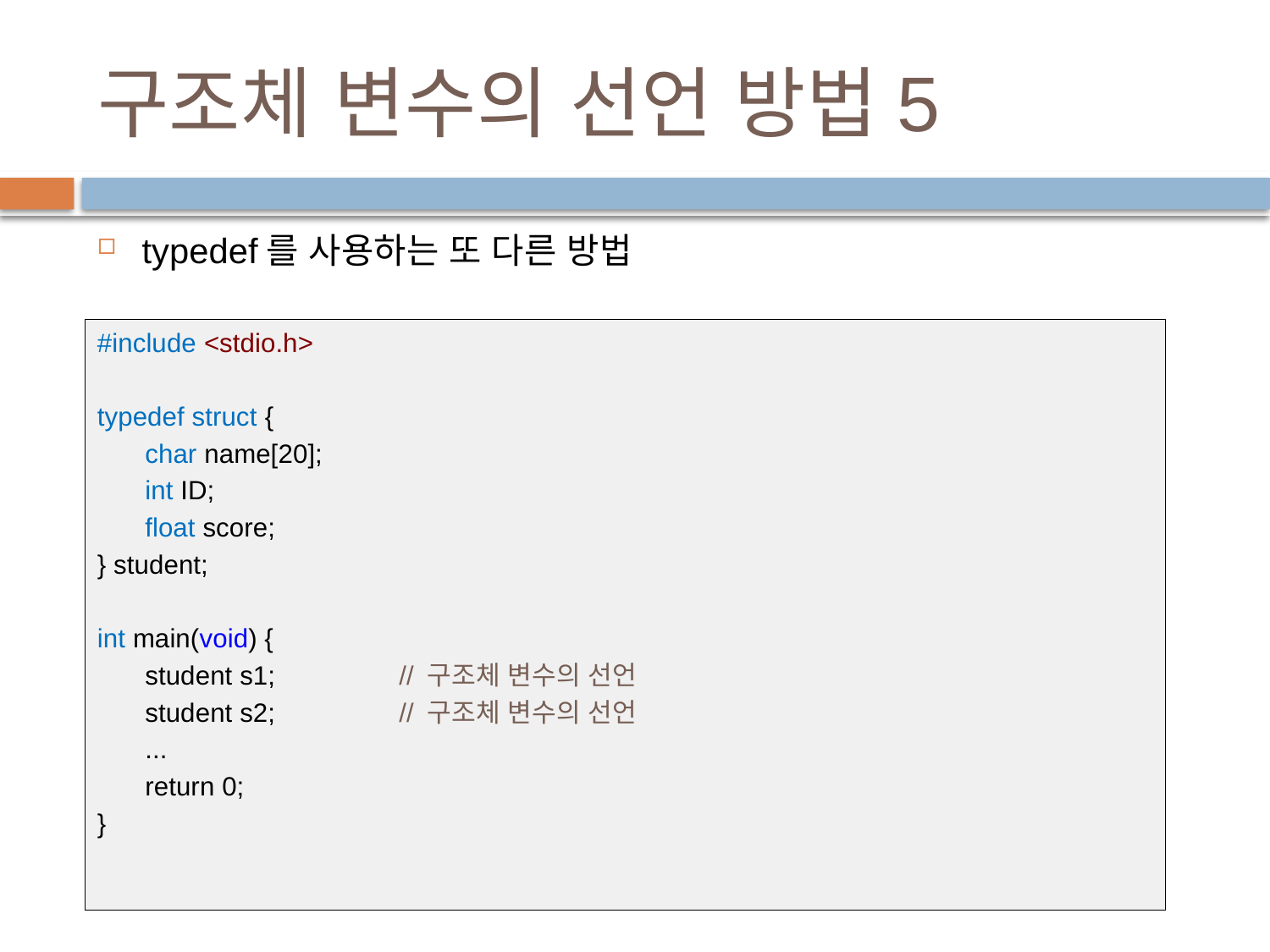

# 구조체 변수의 선언 방법5
typedef를 사용하는 또 다른 방법
#include <stdio.h>

typedef struct {
	char name[20];
	int ID;
	float score;
} student;

int main(void) {
	student s1;	// 구조체 변수의 선언
	student s2;	// 구조체 변수의 선언
	...
	return 0;
}